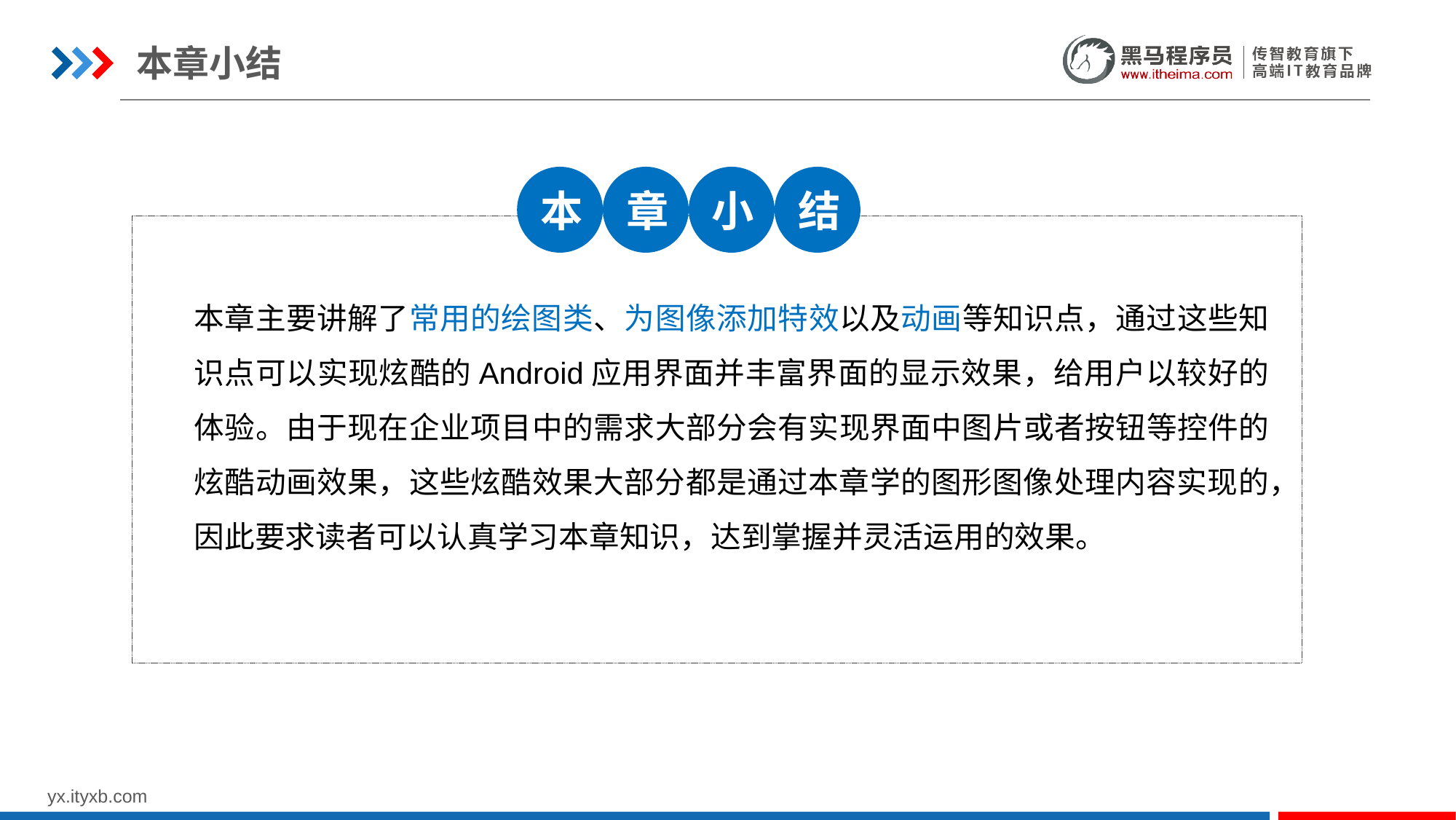

本章小结
本
章
小
结

本章主要讲解了常用的绘图类、为图像添加特效以及动画等知识点，通过这些知识点可以实现炫酷的Android应用界面并丰富界面的显示效果，给用户以较好的体验。由于现在企业项目中的需求大部分会有实现界面中图片或者按钮等控件的炫酷动画效果，这些炫酷效果大部分都是通过本章学的图形图像处理内容实现的，因此要求读者可以认真学习本章知识，达到掌握并灵活运用的效果。